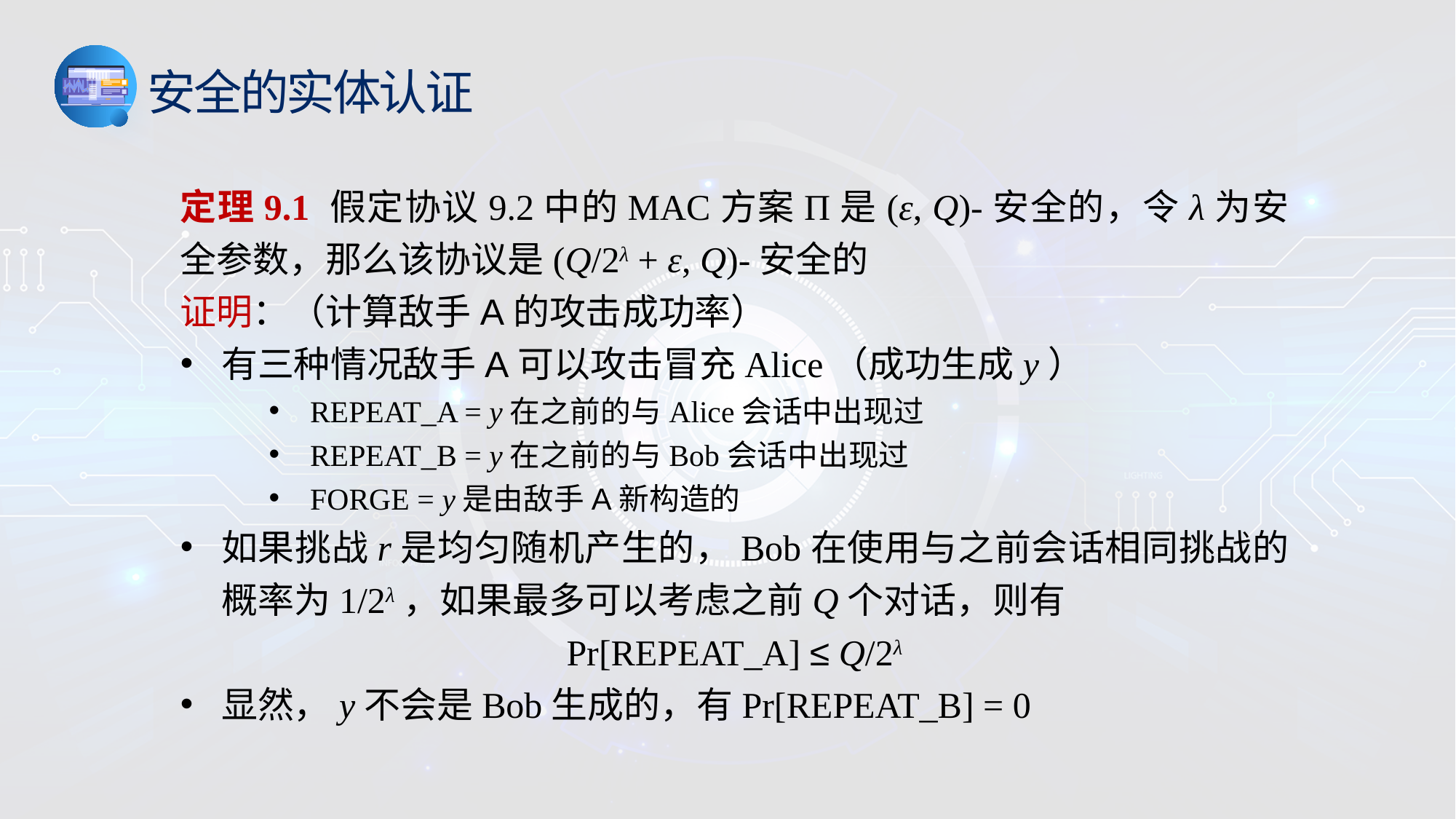

安全的实体认证

定理9.1 假定协议9.2中的MAC方案Π是(ε, Q)-安全的，令λ为安全参数，那么该协议是(Q/2λ + ε, Q)-安全的
证明：（计算敌手A的攻击成功率）
有三种情况敌手A可以攻击冒充Alice（成功生成y）
REPEAT_A = y在之前的与Alice会话中出现过
REPEAT_B = y在之前的与Bob会话中出现过
FORGE = y是由敌手A新构造的
如果挑战r是均匀随机产生的，Bob在使用与之前会话相同挑战的概率为1/2λ，如果最多可以考虑之前Q个对话，则有
Pr[REPEAT_A] ≤ Q/2λ
显然，y不会是Bob生成的，有Pr[REPEAT_B] = 0